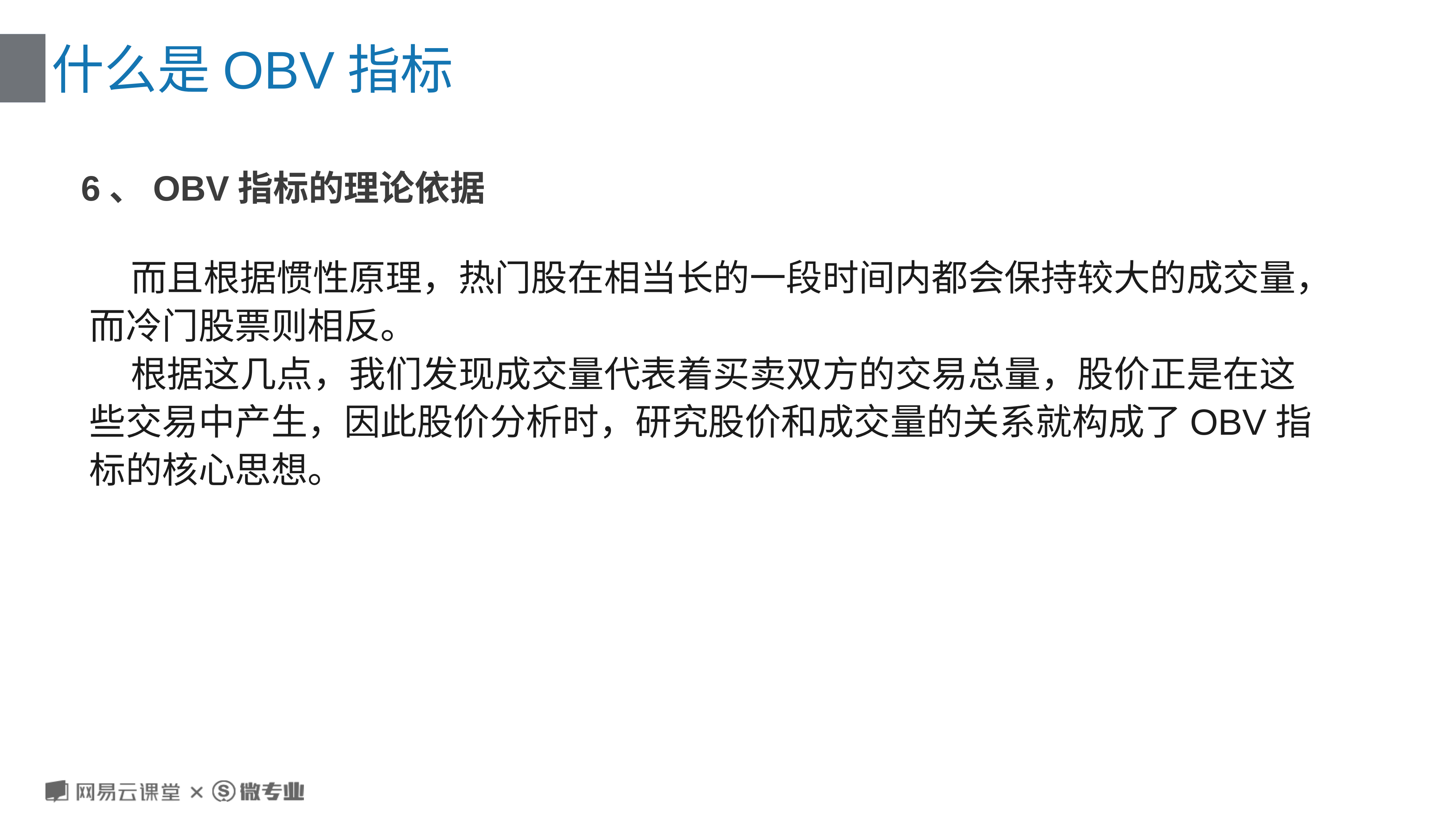

# 什么是OBV指标
6、OBV指标的理论依据

    而且根据惯性原理，热门股在相当长的一段时间内都会保持较大的成交量，而冷门股票则相反。
    根据这几点，我们发现成交量代表着买卖双方的交易总量，股价正是在这些交易中产生，因此股价分析时，研究股价和成交量的关系就构成了OBV指标的核心思想。